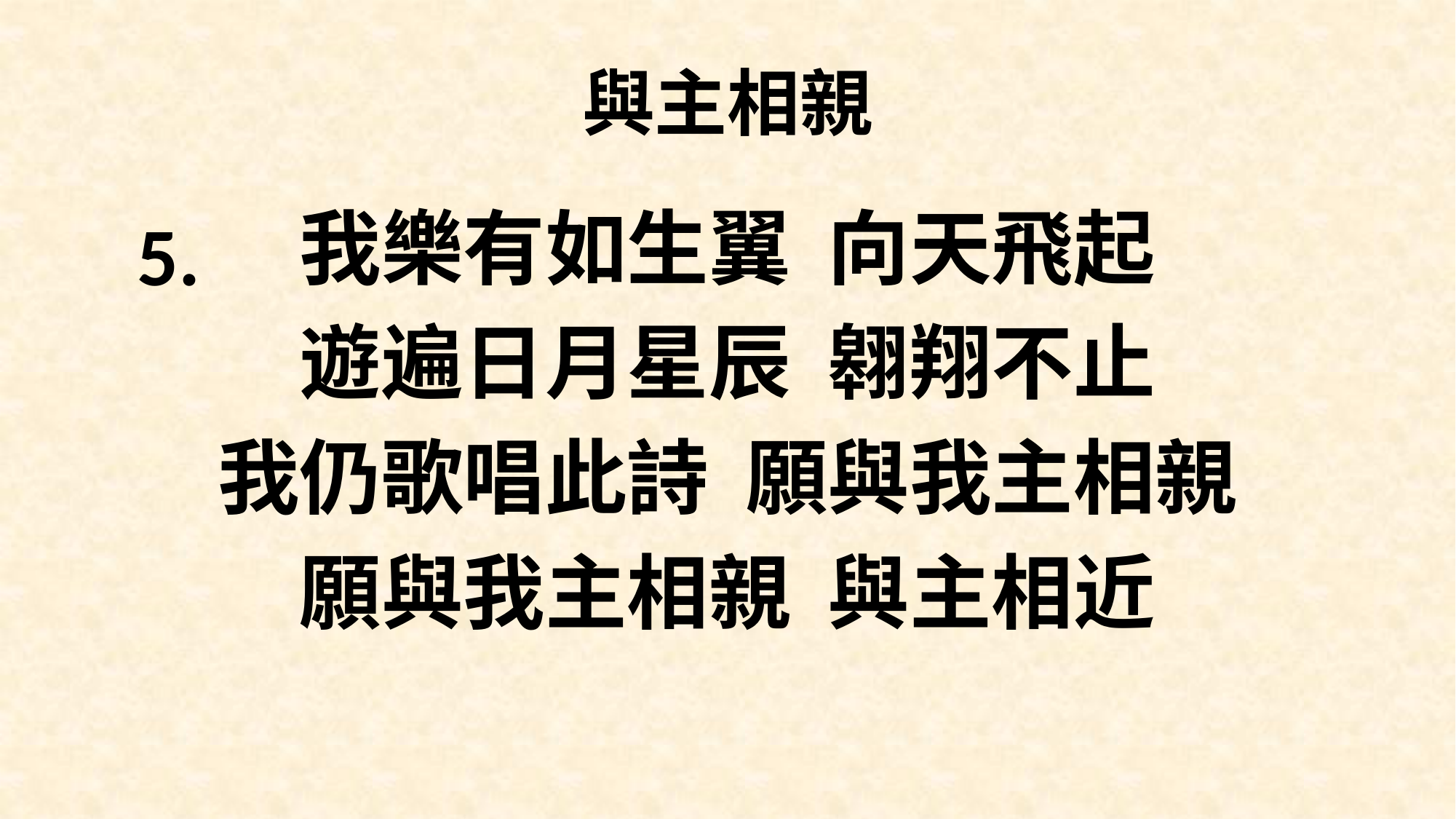

# 與主相親
我樂有如生翼  向天飛起
遊遍日月星辰  翱翔不止
我仍歌唱此詩  願與我主相親
願與我主相親  與主相近
5.